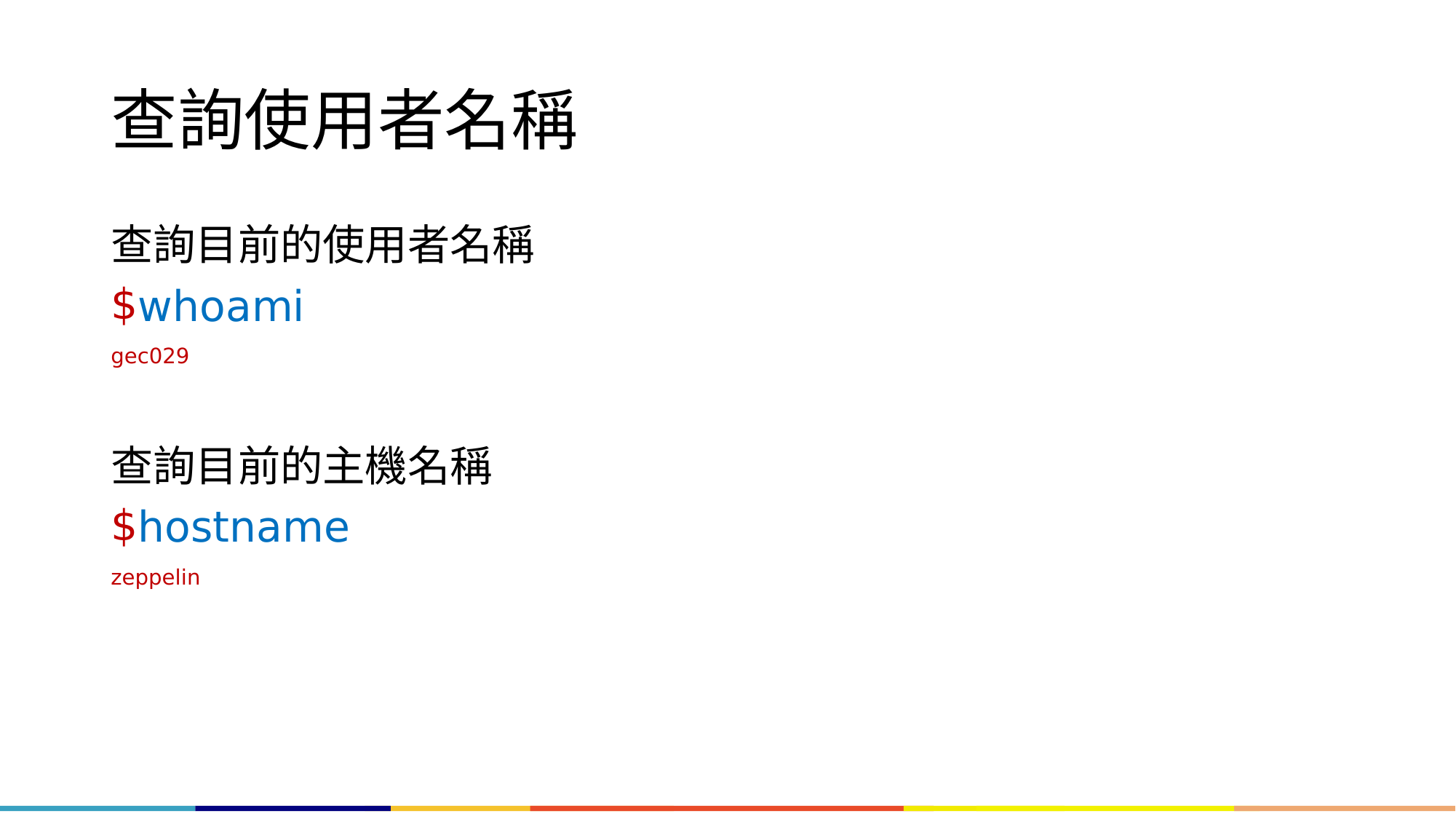

# 查詢使用者名稱
查詢目前的使用者名稱
whoami
gec029

查詢目前的主機名稱
hostname
zeppelin